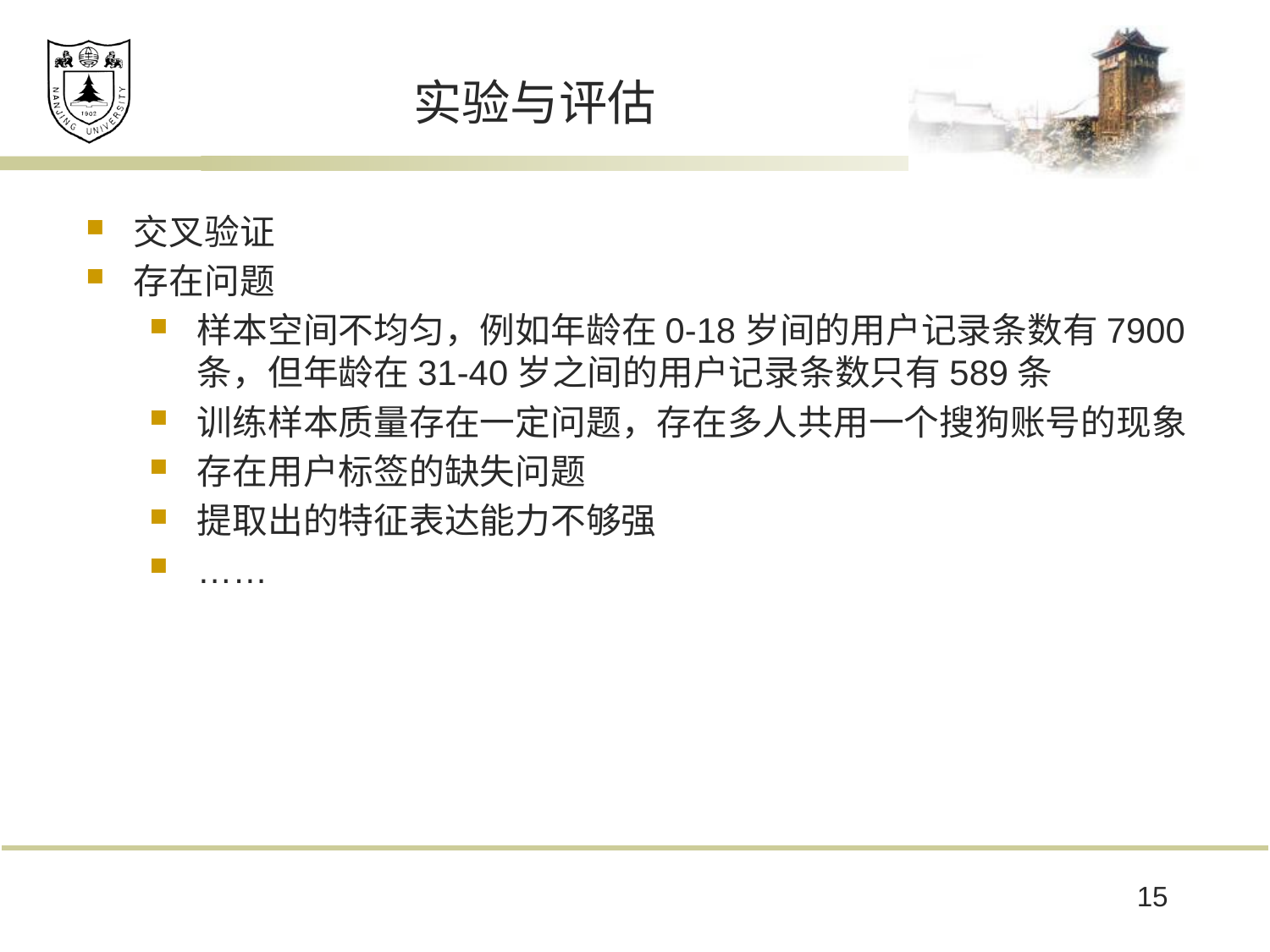

实验与评估
交叉验证
存在问题
样本空间不均匀，例如年龄在0-18岁间的用户记录条数有7900条，但年龄在31-40岁之间的用户记录条数只有589条
训练样本质量存在一定问题，存在多人共用一个搜狗账号的现象
存在用户标签的缺失问题
提取出的特征表达能力不够强
……
15